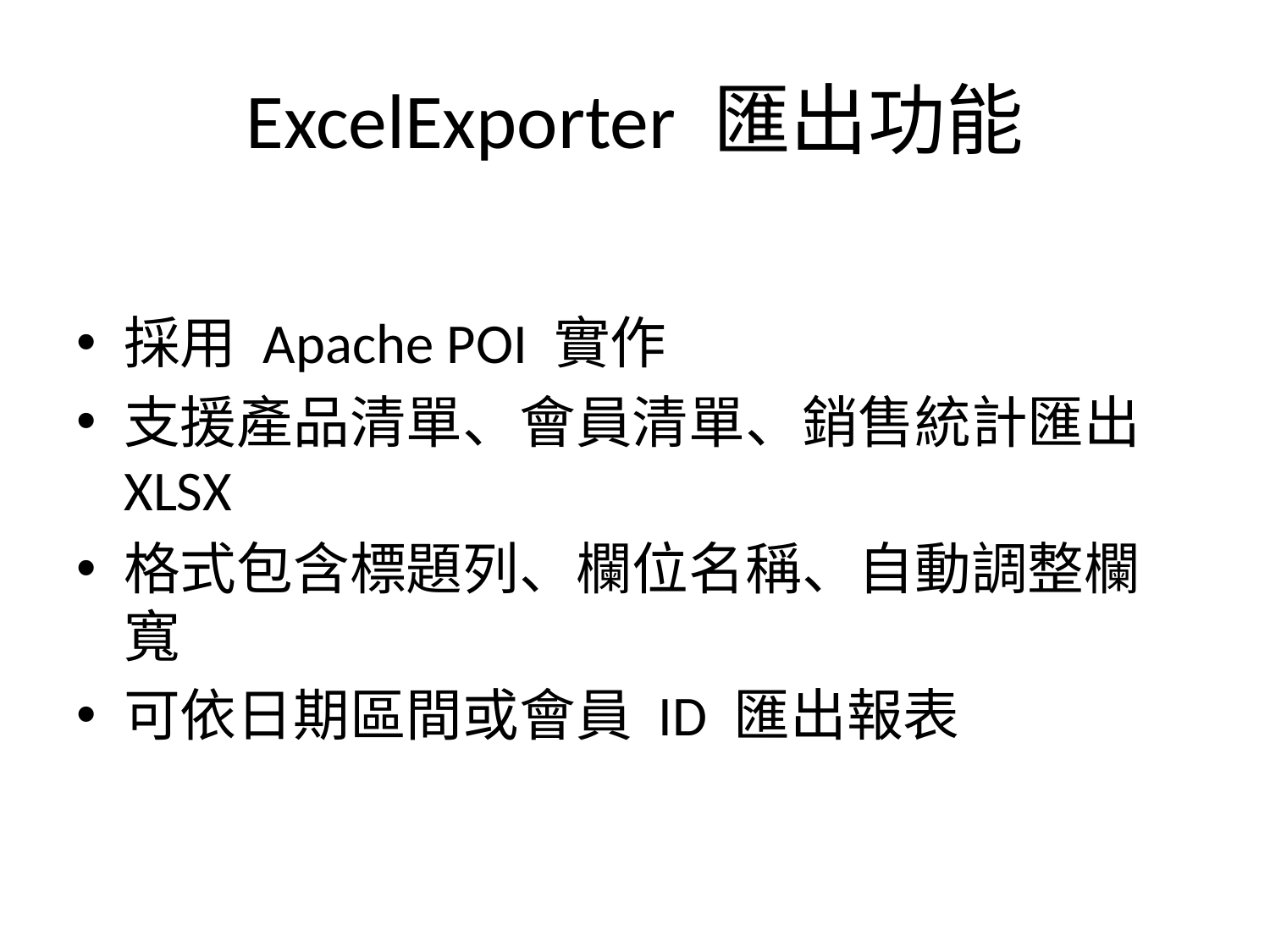

# ExcelExporter 匯出功能

採用 Apache POI 實作
支援產品清單、會員清單、銷售統計匯出 XLSX
格式包含標題列、欄位名稱、自動調整欄寬
可依日期區間或會員 ID 匯出報表